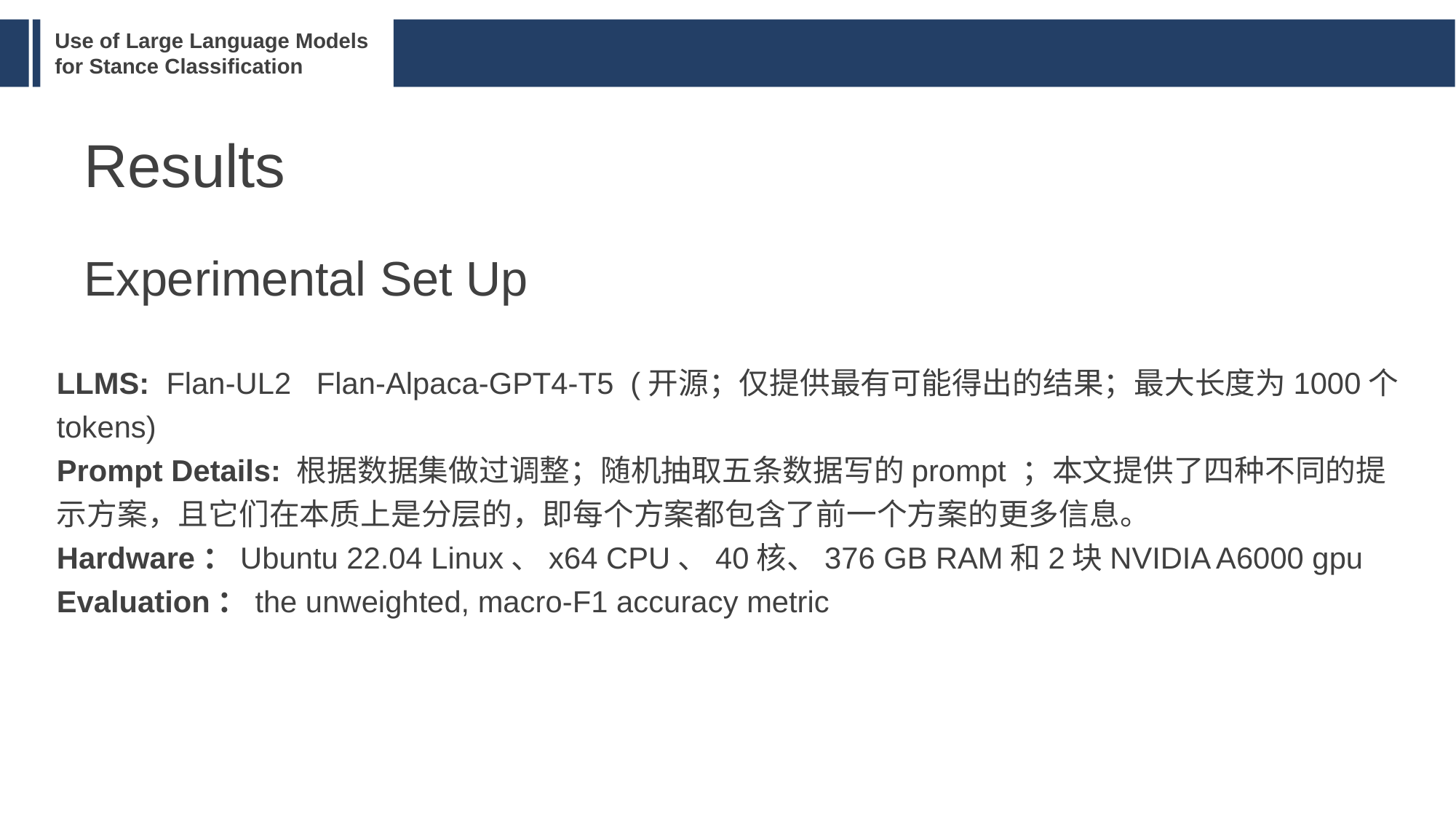

Results
Experimental Set Up
LLMS:  Flan-UL2   Flan-Alpaca-GPT4-T5  (开源；仅提供最有可能得出的结果；最大长度为1000个tokens)
Prompt Details: 根据数据集做过调整；随机抽取五条数据写的prompt ；本文提供了四种不同的提示方案，且它们在本质上是分层的，即每个方案都包含了前一个方案的更多信息。
Hardware：Ubuntu 22.04 Linux、x64 CPU、40核、376 GB RAM和2块NVIDIA A6000 gpu
Evaluation：the unweighted, macro-F1 accuracy metric